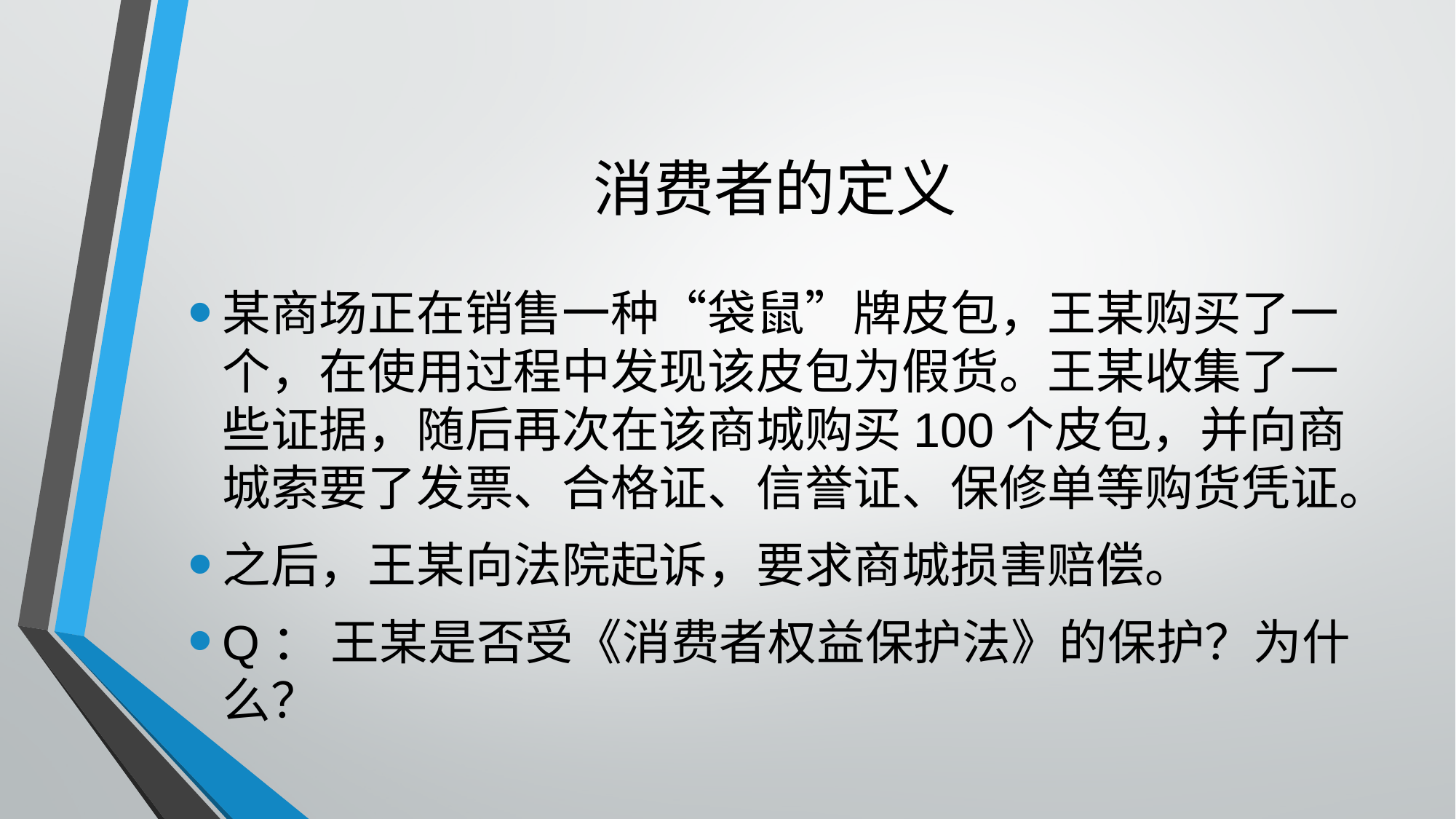

# 消费者的定义
某商场正在销售一种“袋鼠”牌皮包，王某购买了一个，在使用过程中发现该皮包为假货。王某收集了一些证据，随后再次在该商城购买100个皮包，并向商城索要了发票、合格证、信誉证、保修单等购货凭证。
之后，王某向法院起诉，要求商城损害赔偿。
Q： 王某是否受《消费者权益保护法》的保护？为什么？